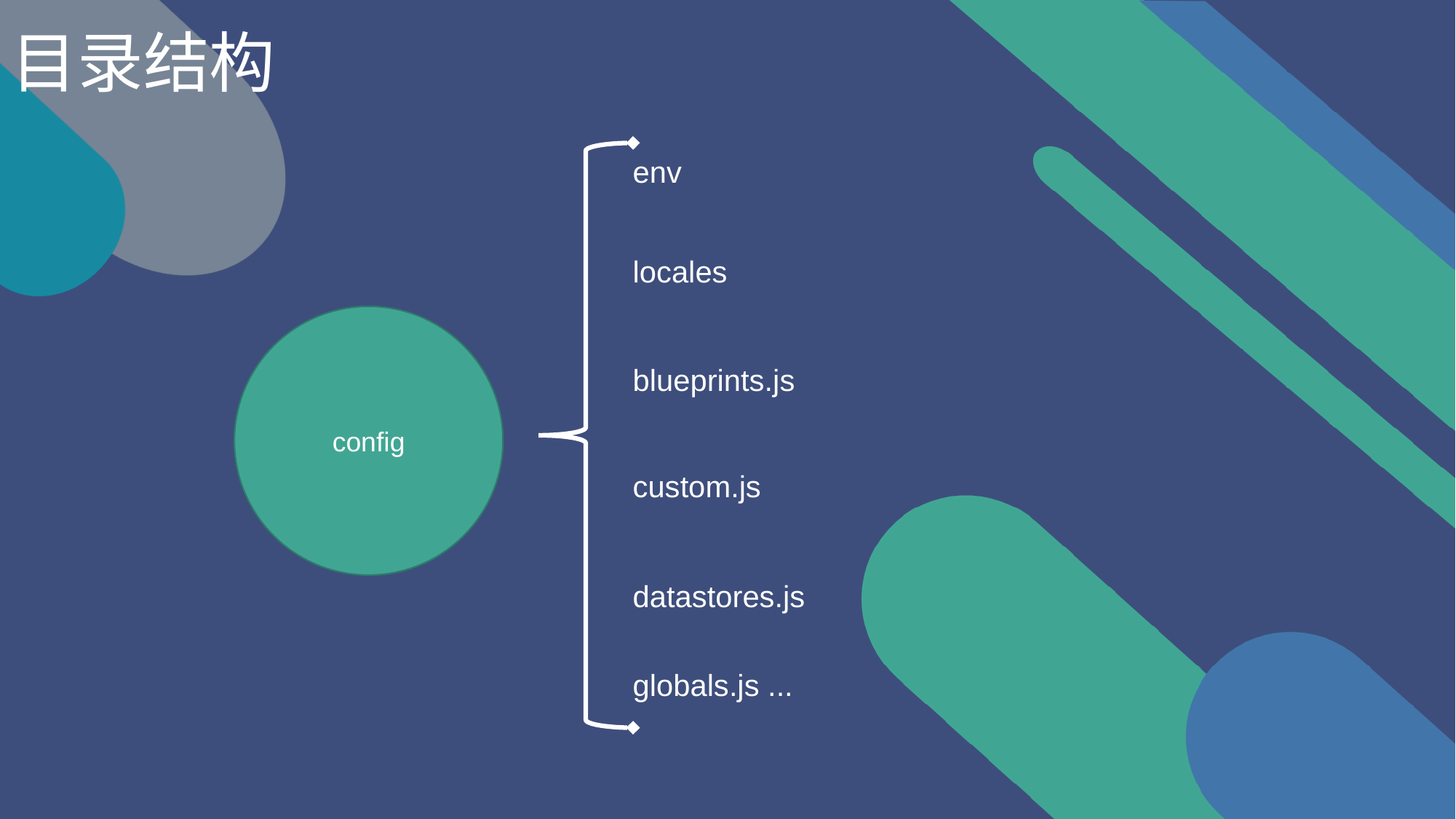

# 目录结构
env

locales
config
blueprints.js
custom.js
datastores.js
globals.js ...